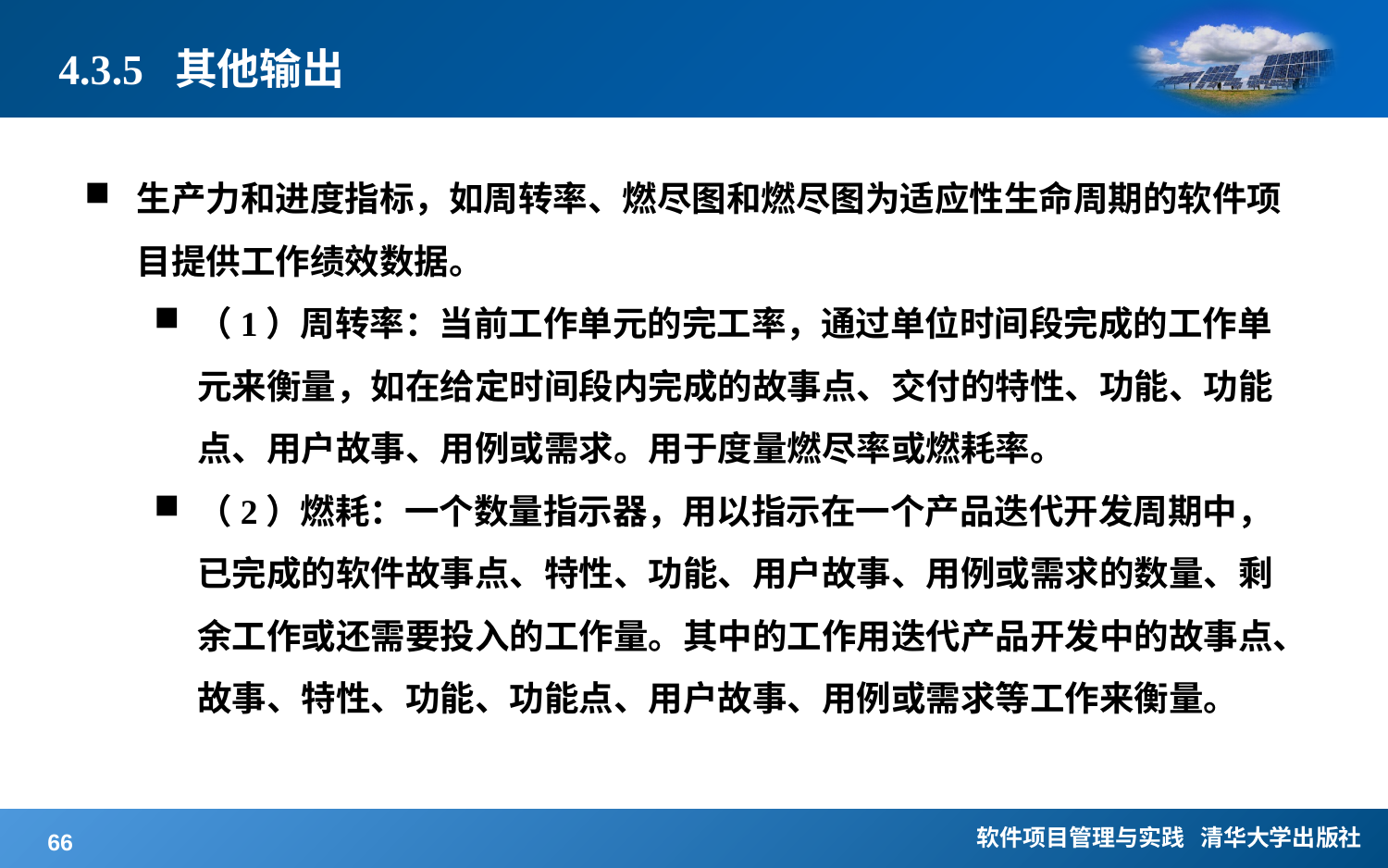

# 4.3.5  其他输出
生产力和进度指标，如周转率、燃尽图和燃尽图为适应性生命周期的软件项目提供工作绩效数据。
（1）周转率：当前工作单元的完工率，通过单位时间段完成的工作单元来衡量，如在给定时间段内完成的故事点、交付的特性、功能、功能点、用户故事、用例或需求。用于度量燃尽率或燃耗率。
（2）燃耗：一个数量指示器，用以指示在一个产品迭代开发周期中，已完成的软件故事点、特性、功能、用户故事、用例或需求的数量、剩余工作或还需要投入的工作量。其中的工作用迭代产品开发中的故事点、故事、特性、功能、功能点、用户故事、用例或需求等工作来衡量。